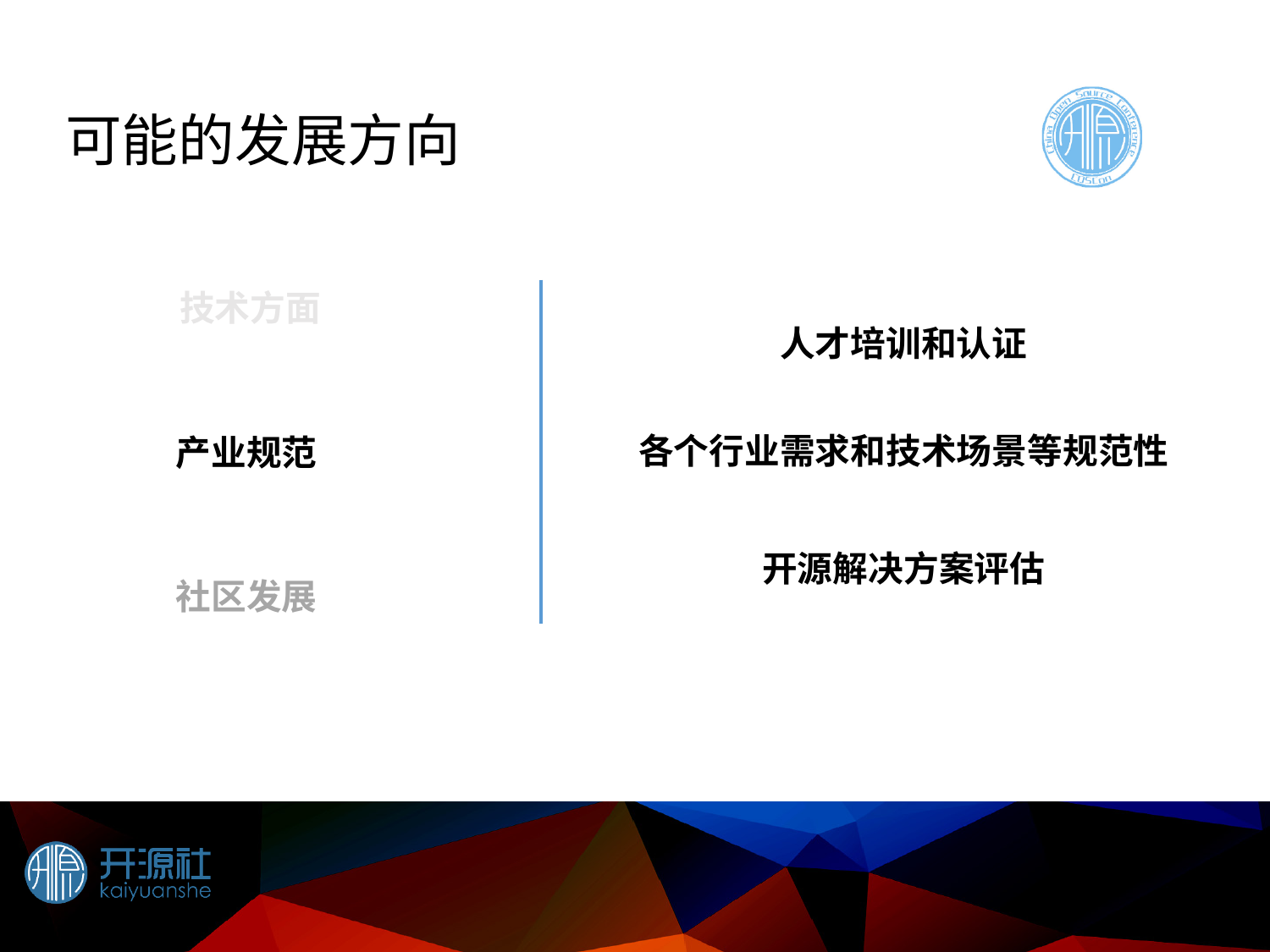

# 可能的发展方向
技术方面
人才培训和认证
各个行业需求和技术场景等规范性
产业规范
开源解决方案评估
社区发展